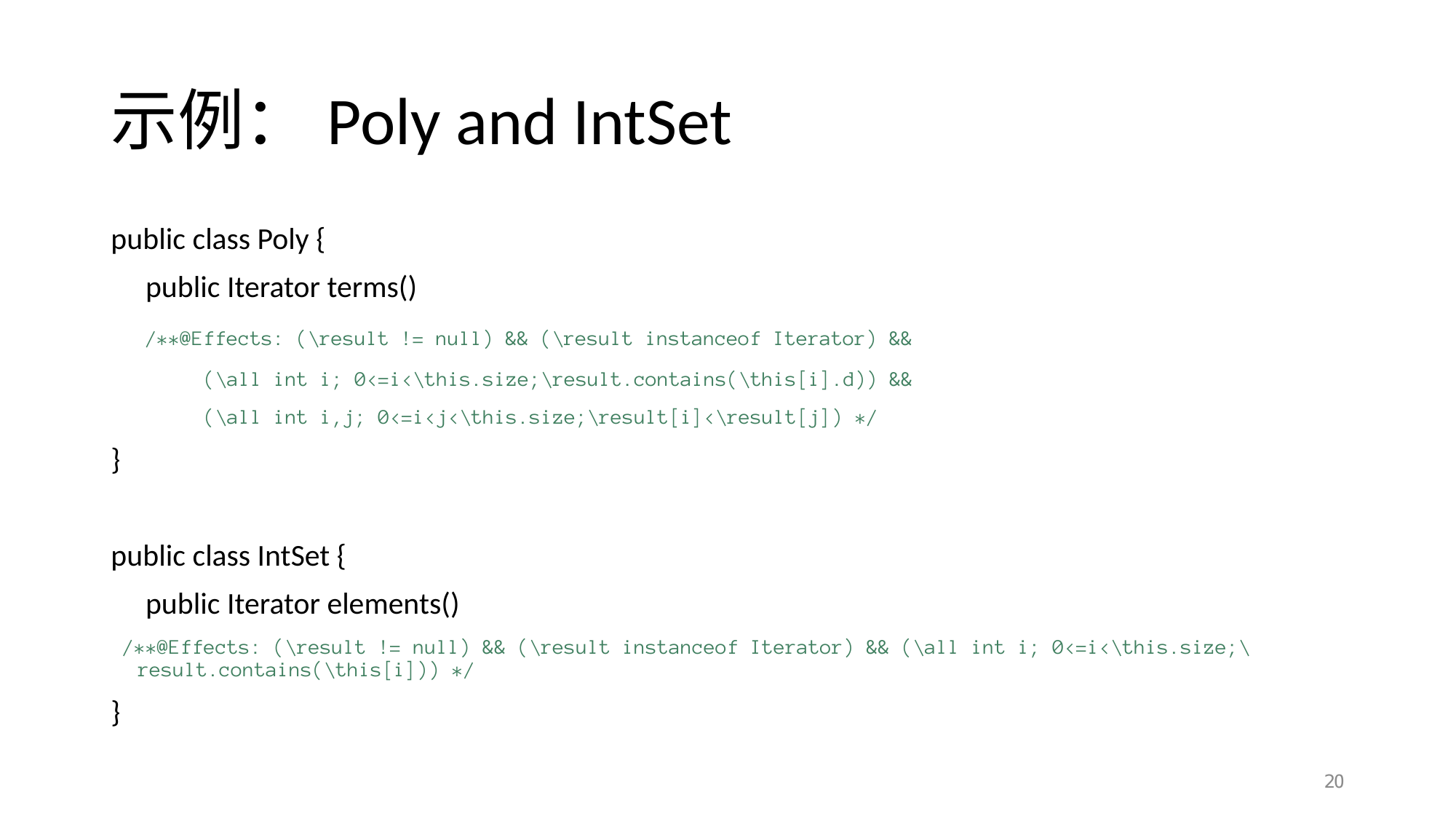

# 示例：Poly and IntSet
public class Poly {
     public Iterator terms()
     /**@Effects: (\result != null) && (\result instanceof Iterator) &&
        (\all int i; 0<=i<\this.size;\result.contains(\this[i].d)) &&
        (\all int i,j; 0<=i<j<\this.size;\result[i]<\result[j]) */
}

public class IntSet {
     public Iterator elements()
 /**@Effects: (\result != null) && (\result instanceof Iterator) && (\all int i; 0<=i<\this.size;\result.contains(\this[i])) */
}
20